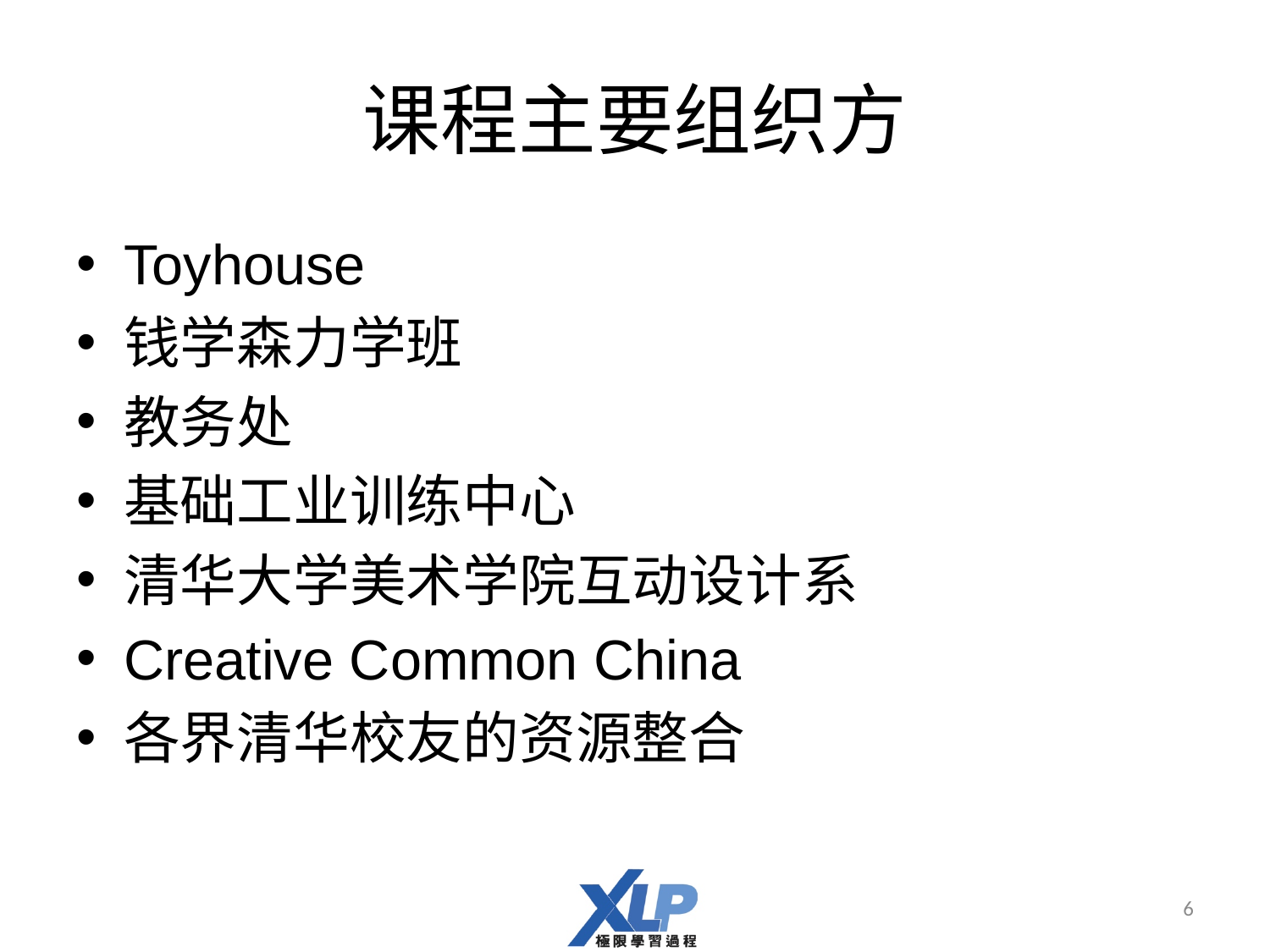

# 课程主要组织方
Toyhouse
钱学森力学班
教务处
基础工业训练中心
清华大学美术学院互动设计系
Creative Common China
各界清华校友的资源整合
6